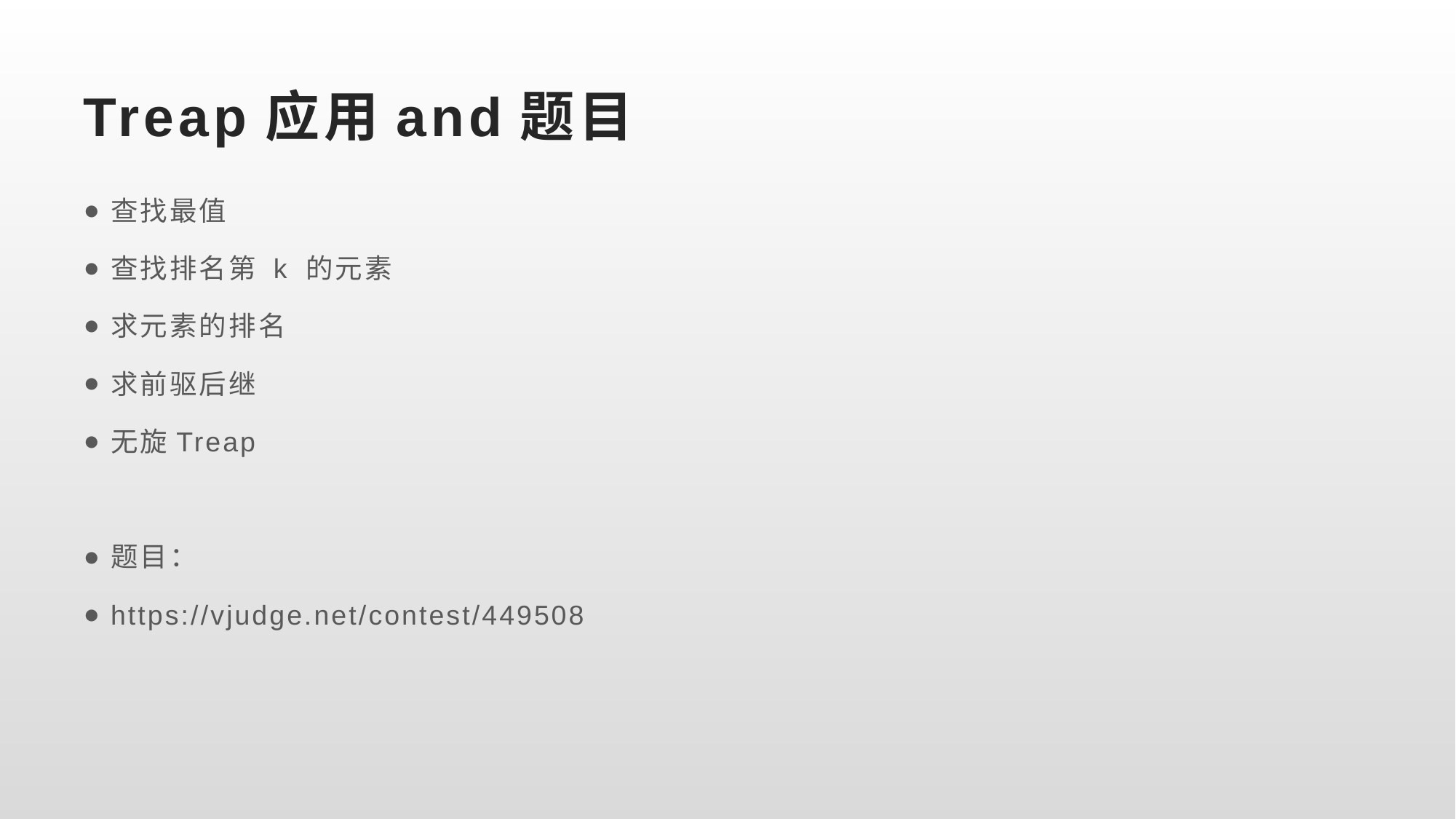

# Treap应用and题目
查找最值
查找排名第 k 的元素
求元素的排名
求前驱后继
无旋Treap

题目：
https://vjudge.net/contest/449508